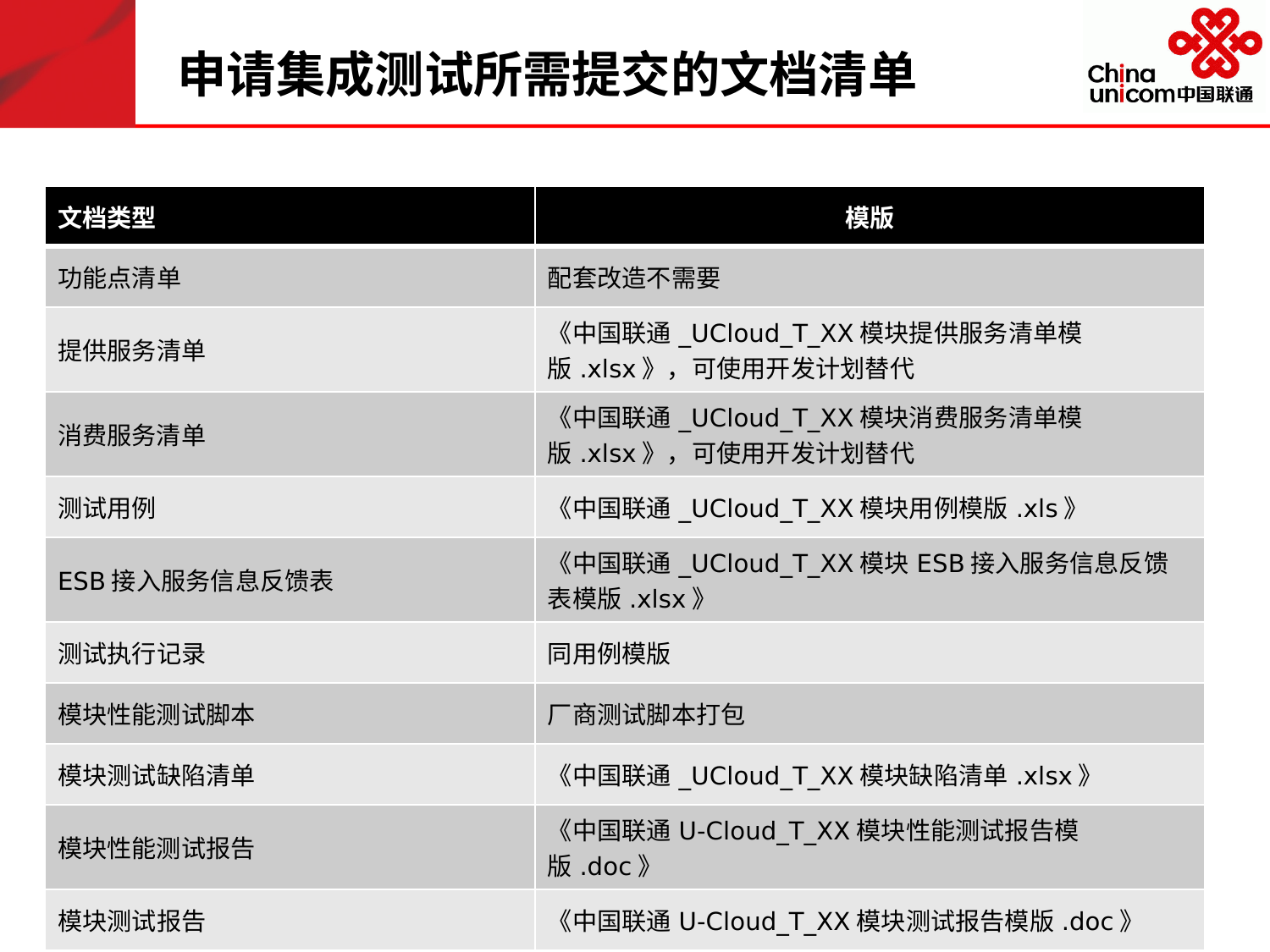

# 申请集成测试所需提交的文档清单
| 文档类型 | 模版 |
| --- | --- |
| 功能点清单 | 配套改造不需要 |
| 提供服务清单 | 《中国联通\_UCloud\_T\_XX模块提供服务清单模版.xlsx》，可使用开发计划替代 |
| 消费服务清单 | 《中国联通\_UCloud\_T\_XX模块消费服务清单模版.xlsx》，可使用开发计划替代 |
| 测试用例 | 《中国联通\_UCloud\_T\_XX模块用例模版.xls》 |
| ESB接入服务信息反馈表 | 《中国联通\_UCloud\_T\_XX模块ESB接入服务信息反馈表模版.xlsx》 |
| 测试执行记录 | 同用例模版 |
| 模块性能测试脚本 | 厂商测试脚本打包 |
| 模块测试缺陷清单 | 《中国联通\_UCloud\_T\_XX模块缺陷清单.xlsx》 |
| 模块性能测试报告 | 《中国联通U-Cloud\_T\_XX模块性能测试报告模版.doc》 |
| 模块测试报告 | 《中国联通U-Cloud\_T\_XX模块测试报告模版.doc》 |